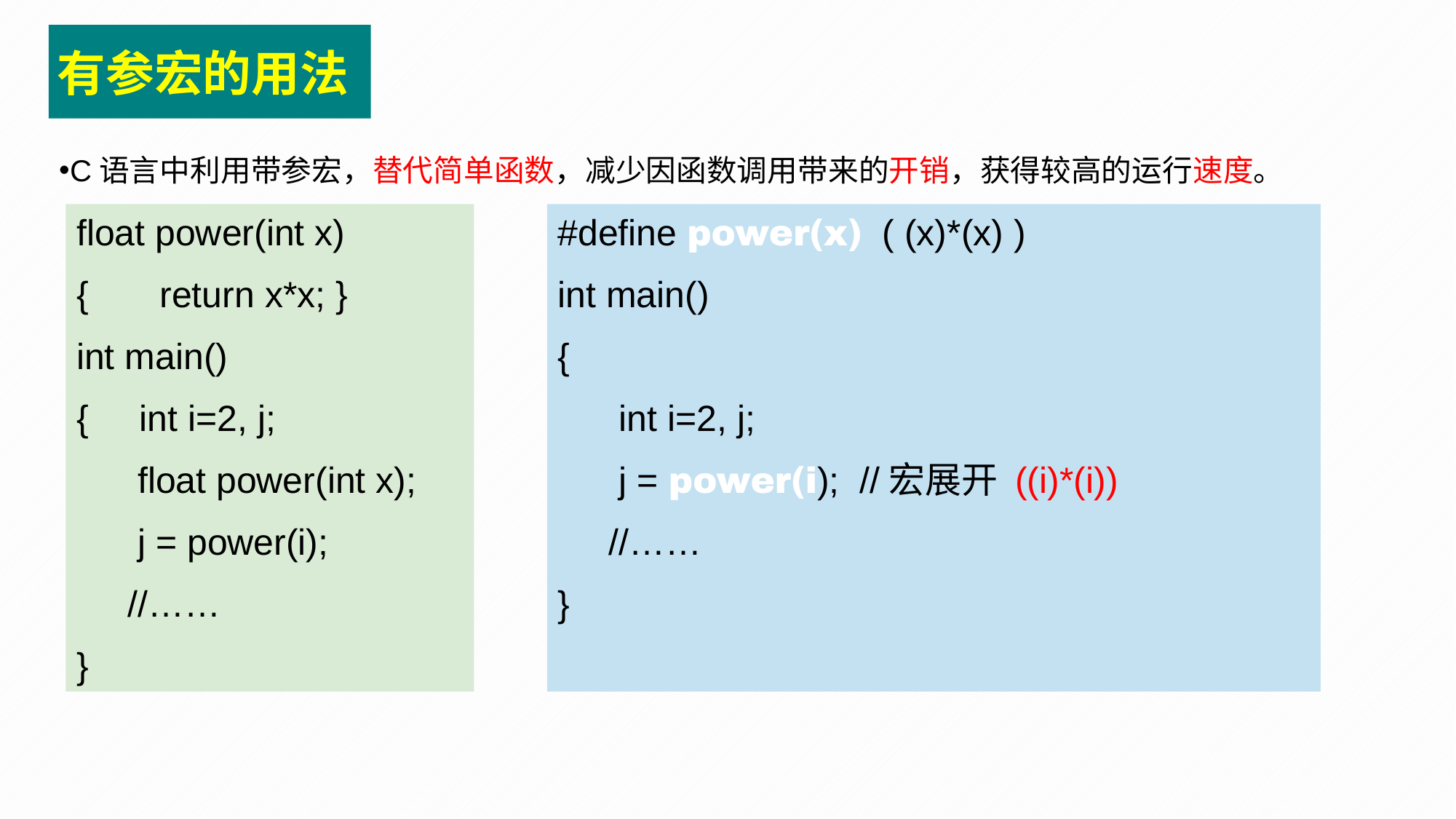

有参宏的用法
C语言中利用带参宏，替代简单函数，减少因函数调用带来的开销，获得较高的运行速度。
float power(int x)
{       return x*x; }
int main()
{     int i=2, j;
      float power(int x);
      j = power(i);
     //……
}
#define power(x)  ( (x)*(x) )
int main()
{
      int i=2, j;
      j = power(i);  //宏展开 ((i)*(i))
     //……
}